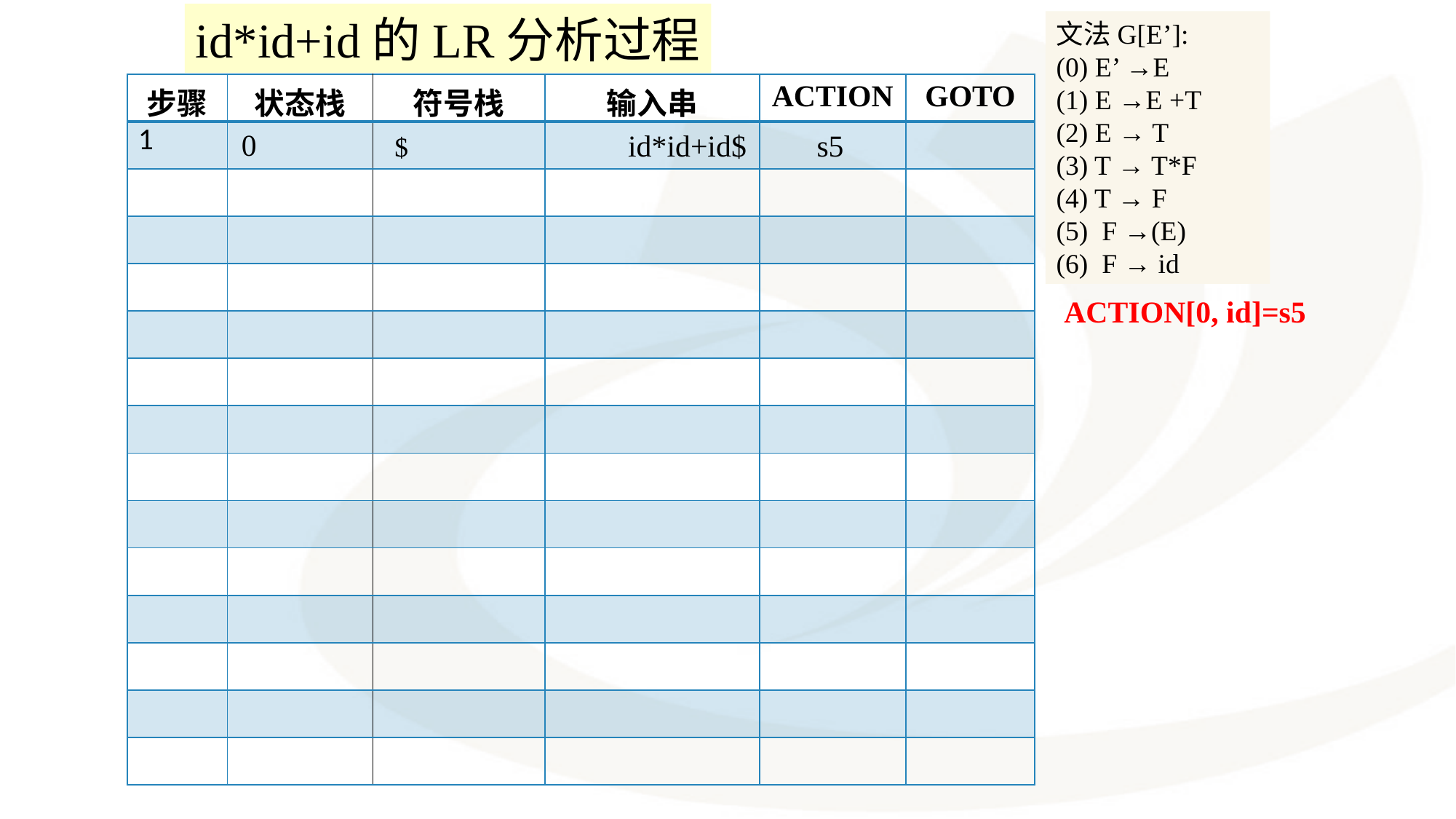

id*id+id的LR分析过程
文法G[E’]:
(0) E’ →E
(1) E →E +T
(2) E → T
(3) T → T*F
(4) T → F
(5)  F →(E)
(6)  F → id
| 步骤 | 状态栈 | 符号栈 | 输入串 | ACTION | GOTO |
| --- | --- | --- | --- | --- | --- |
| 1 |  |  |  |  |  |
|  |  |  |  |  |  |
|  |  |  |  |  |  |
|  |  |  |  |  |  |
|  |  |  |  |  |  |
|  |  |  |  |  |  |
|  |  |  |  |  |  |
|  |  |  |  |  |  |
|  |  |  |  |  |  |
|  |  |  |  |  |  |
|  |  |  |  |  |  |
|  |  |  |  |  |  |
|  |  |  |  |  |  |
|  |  |  |  |  |  |
0
id*id+id$
s5
$
ACTION[0, id]=s5
64